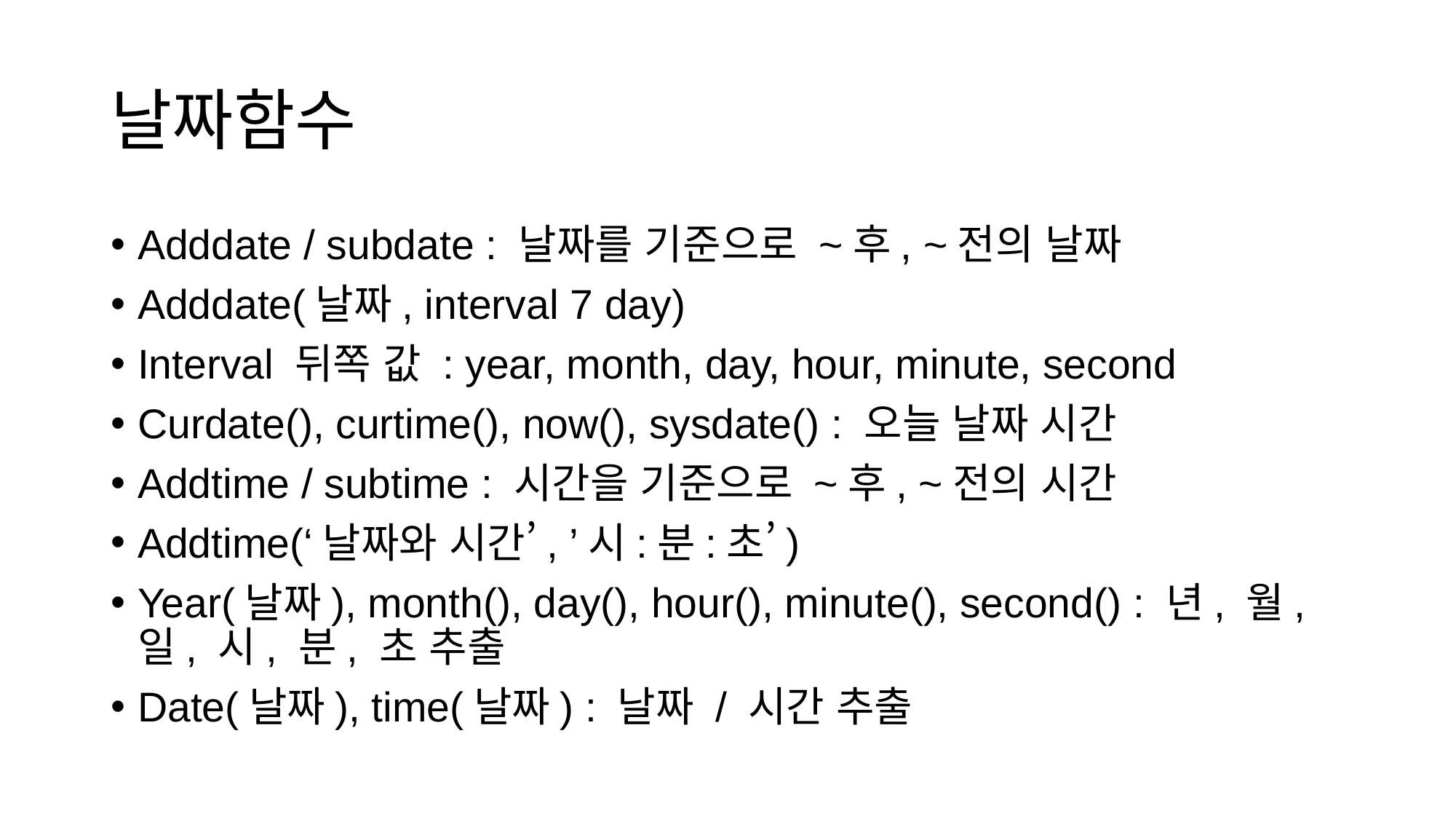

# 날짜함수
Adddate / subdate : 날짜를 기준으로 ~후, ~전의 날짜
Adddate(날짜, interval 7 day)
Interval 뒤쪽 값 : year, month, day, hour, minute, second
Curdate(), curtime(), now(), sysdate() : 오늘 날짜 시간
Addtime / subtime : 시간을 기준으로 ~후, ~전의 시간
Addtime(‘날짜와 시간’, ’시:분:초’)
Year(날짜), month(), day(), hour(), minute(), second() : 년, 월, 일, 시, 분, 초 추출
Date(날짜), time(날짜) : 날짜 / 시간 추출